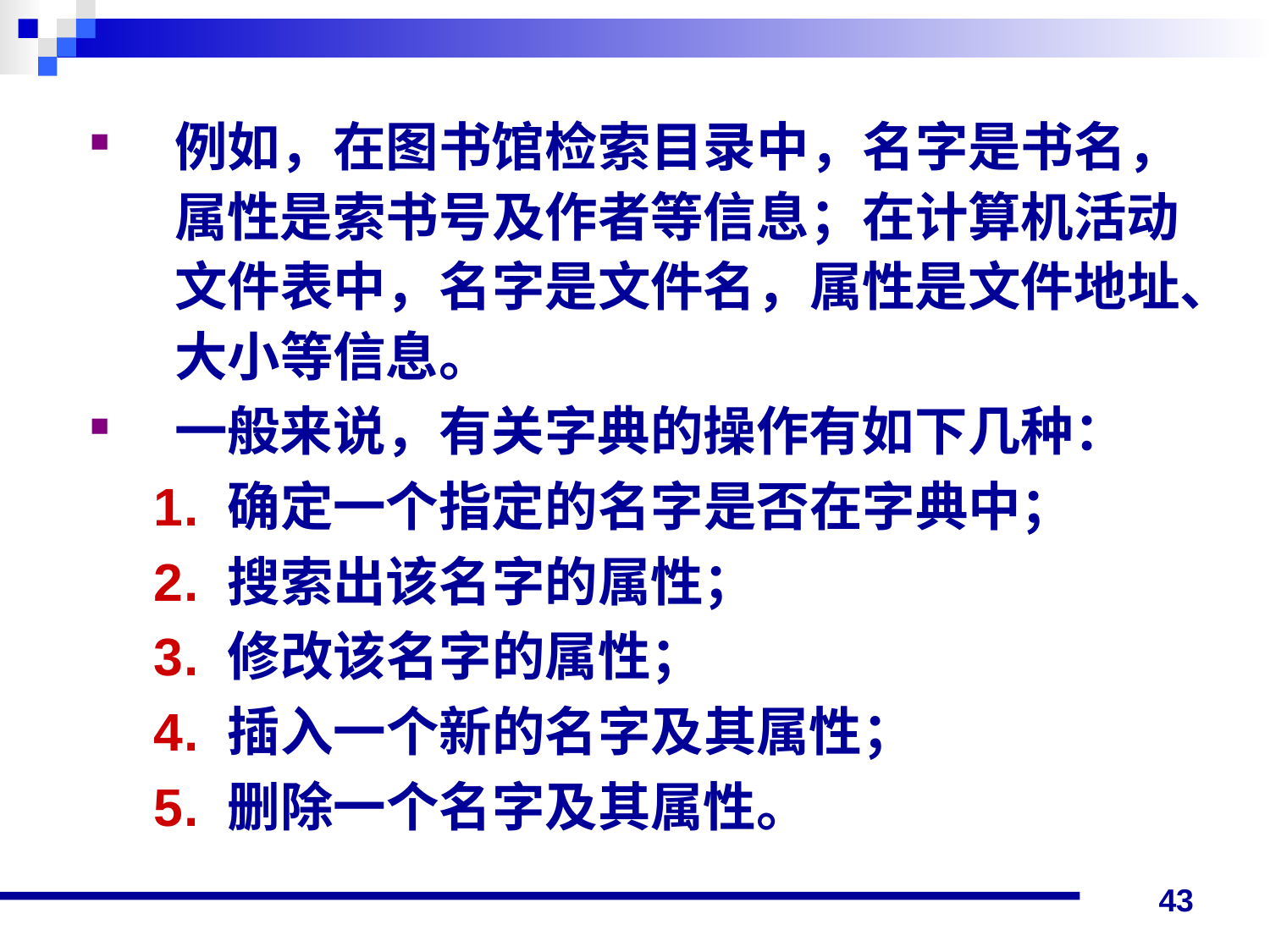

例如，在图书馆检索目录中，名字是书名，属性是索书号及作者等信息；在计算机活动文件表中，名字是文件名，属性是文件地址、大小等信息。
一般来说，有关字典的操作有如下几种：
确定一个指定的名字是否在字典中；
搜索出该名字的属性；
修改该名字的属性；
插入一个新的名字及其属性；
删除一个名字及其属性。
43